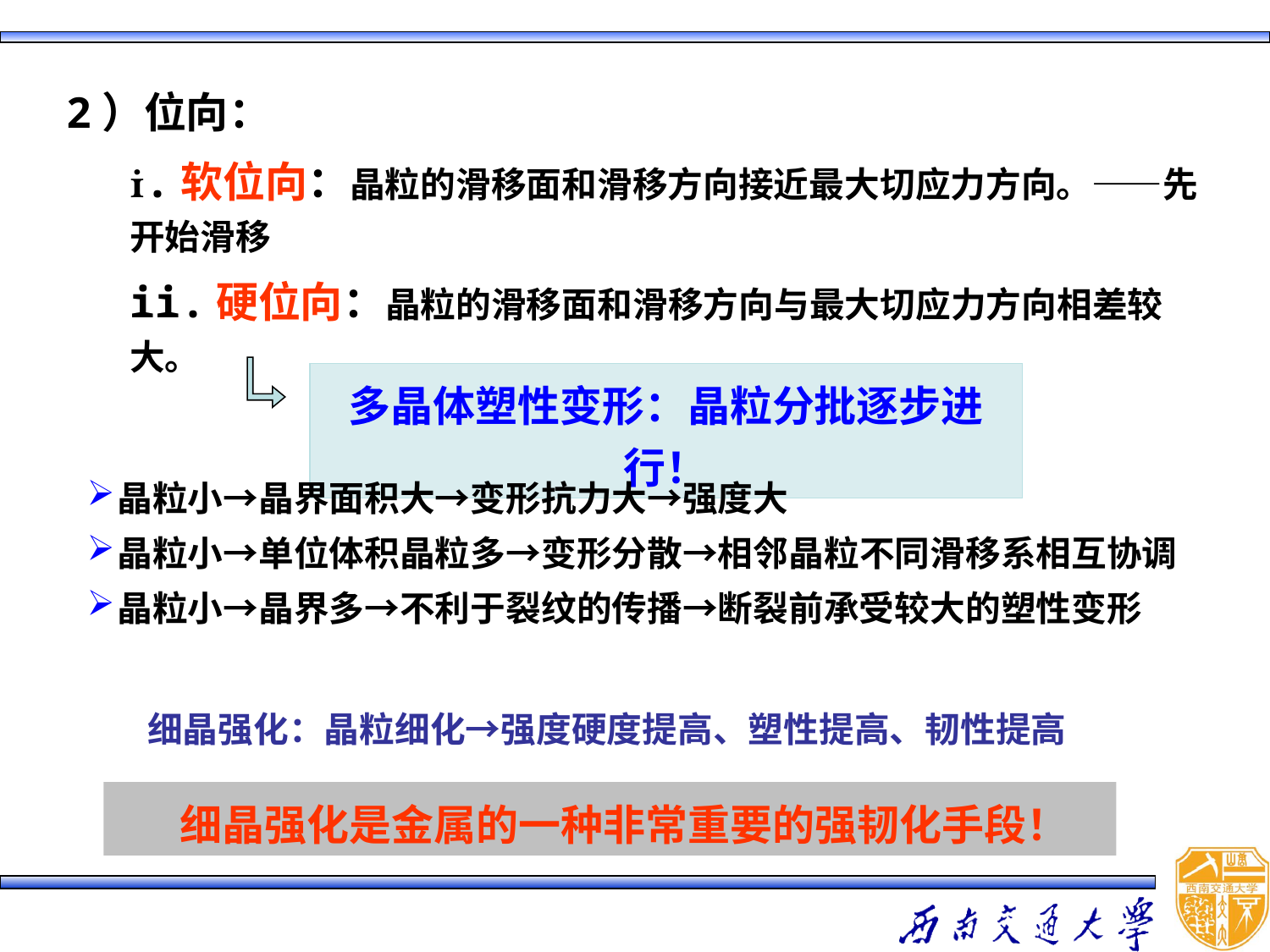

2）位向：
ⅰ.软位向：晶粒的滑移面和滑移方向接近最大切应力方向。——先开始滑移
ii.硬位向：晶粒的滑移面和滑移方向与最大切应力方向相差较大。

多晶体塑性变形：晶粒分批逐步进行！
晶粒小→晶界面积大→变形抗力大→强度大
晶粒小→单位体积晶粒多→变形分散→相邻晶粒不同滑移系相互协调
晶粒小→晶界多→不利于裂纹的传播→断裂前承受较大的塑性变形
细晶强化：晶粒细化→强度硬度提高、塑性提高、韧性提高
细晶强化是金属的一种非常重要的强韧化手段！